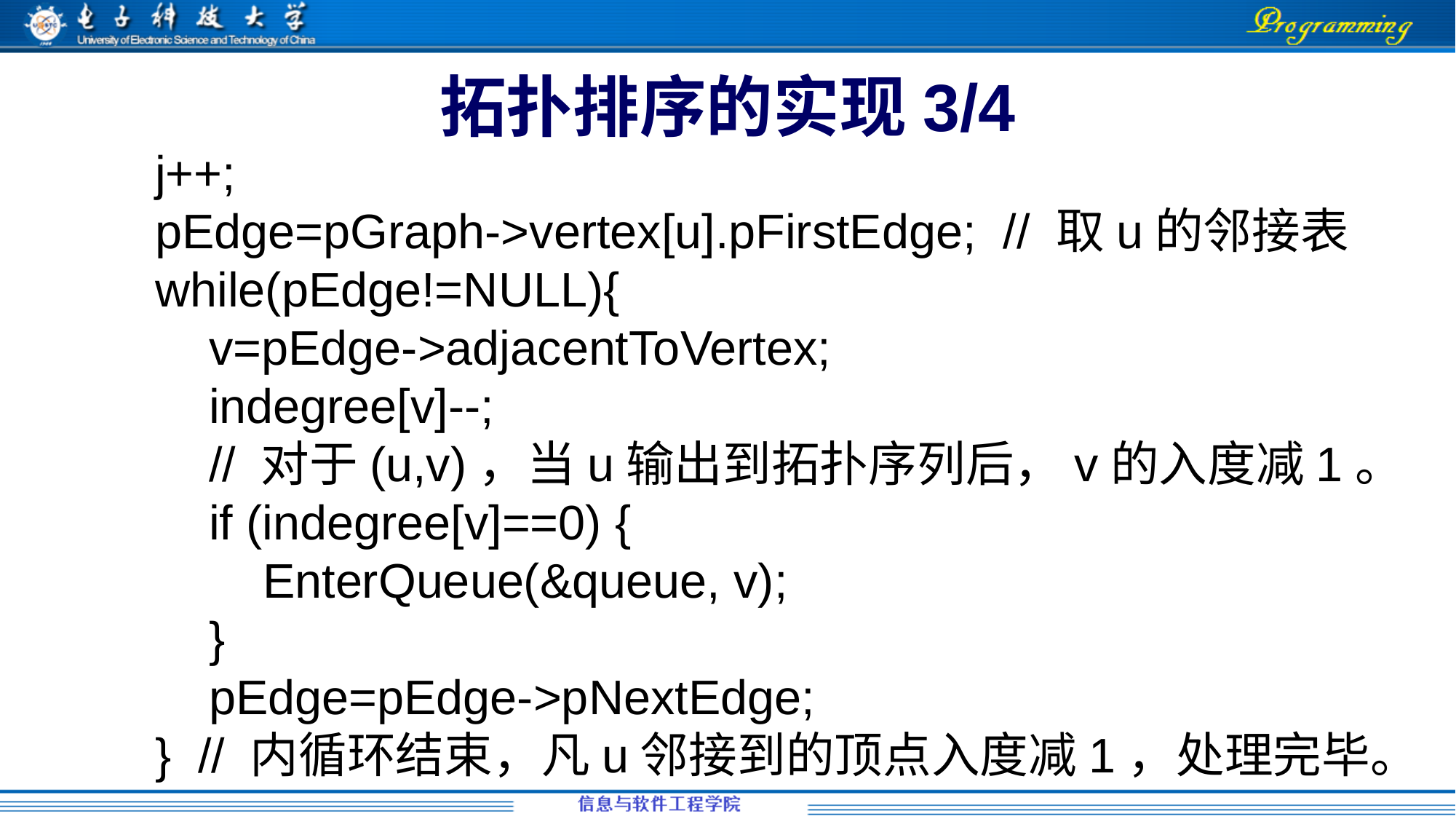

# 拓扑排序的实现3/4
        j++;
        pEdge=pGraph->vertex[u].pFirstEdge;  // 取u的邻接表
        while(pEdge!=NULL){
            v=pEdge->adjacentToVertex;
            indegree[v]--;
            // 对于(u,v)，当u输出到拓扑序列后，v的入度减1。
            if (indegree[v]==0) {
                EnterQueue(&queue, v);
            }
            pEdge=pEdge->pNextEdge;
        }  // 内循环结束，凡u邻接到的顶点入度减1，处理完毕。